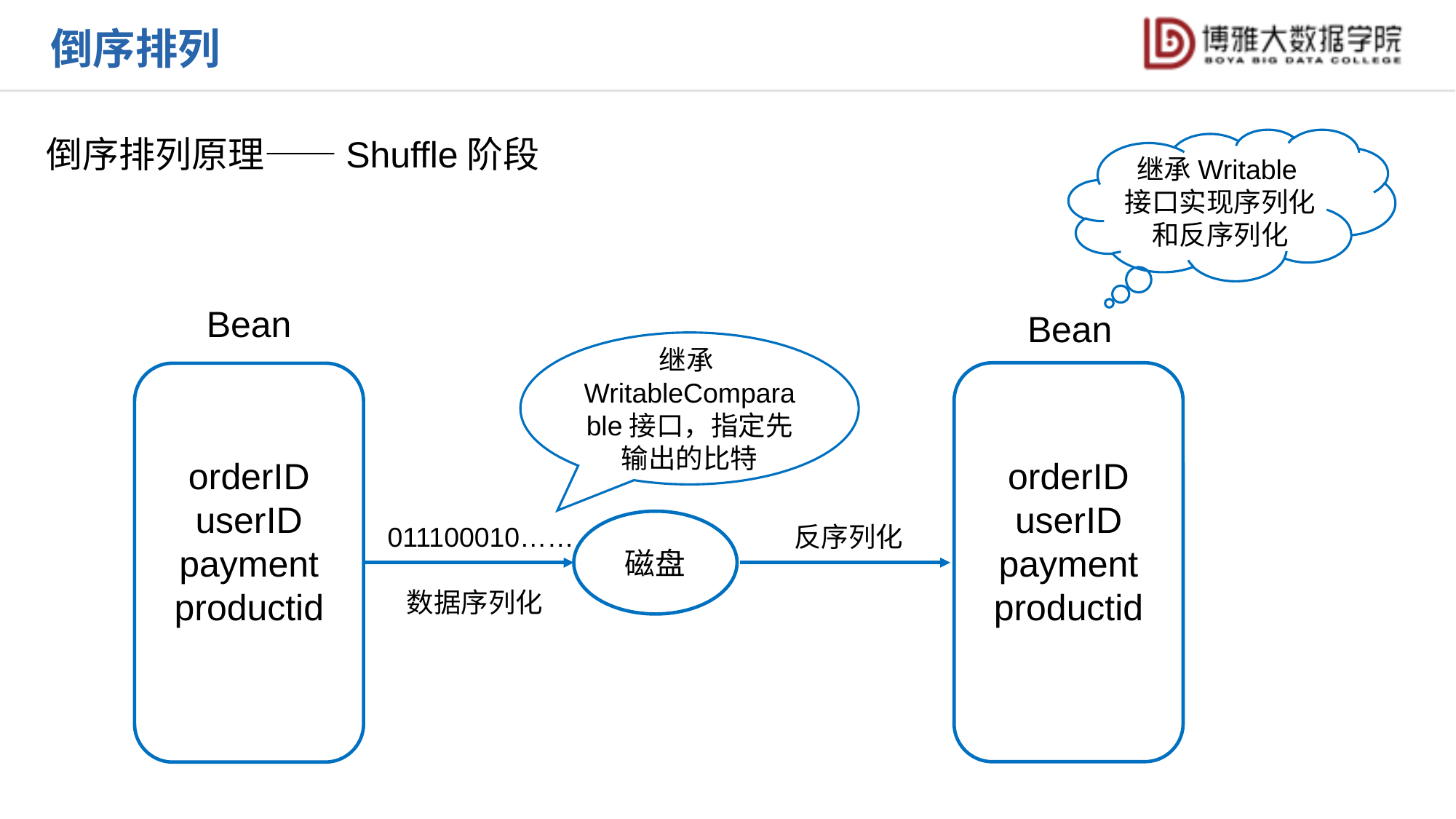

倒序排列
倒序排列原理——Shuffle阶段

继承Writable接口实现序列化和反序列化
Bean
Bean
继承WritableComparable接口，指定先输出的比特
orderID
userID
payment
productid

orderID
userID
payment
productid

磁盘
011100010……

  数据序列化
   反序列化